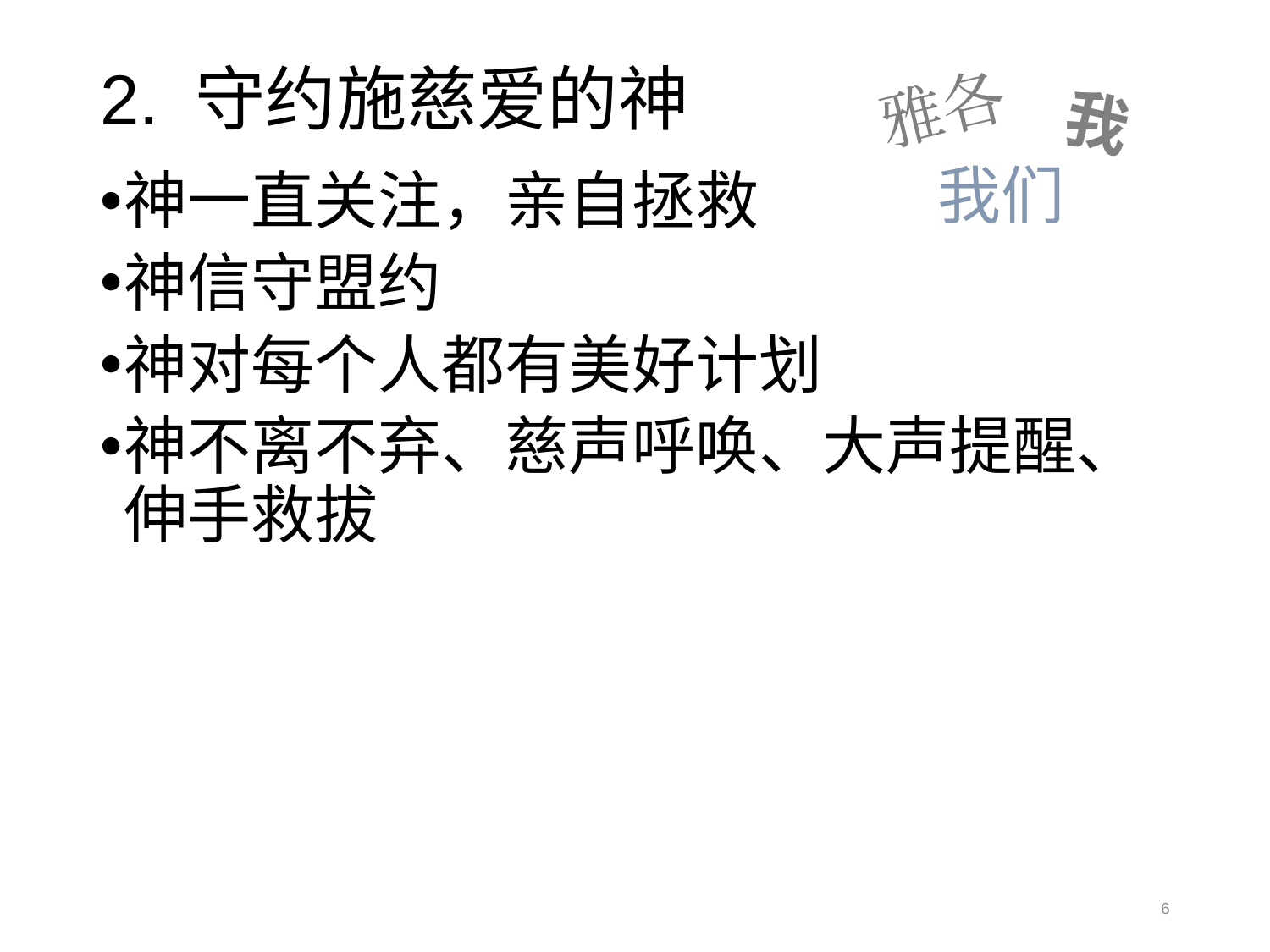

# 2. 守约施慈爱的神
雅各
我
我们
神一直关注，亲自拯救
神信守盟约
神对每个人都有美好计划
神不离不弃、慈声呼唤、大声提醒、伸手救拔
6